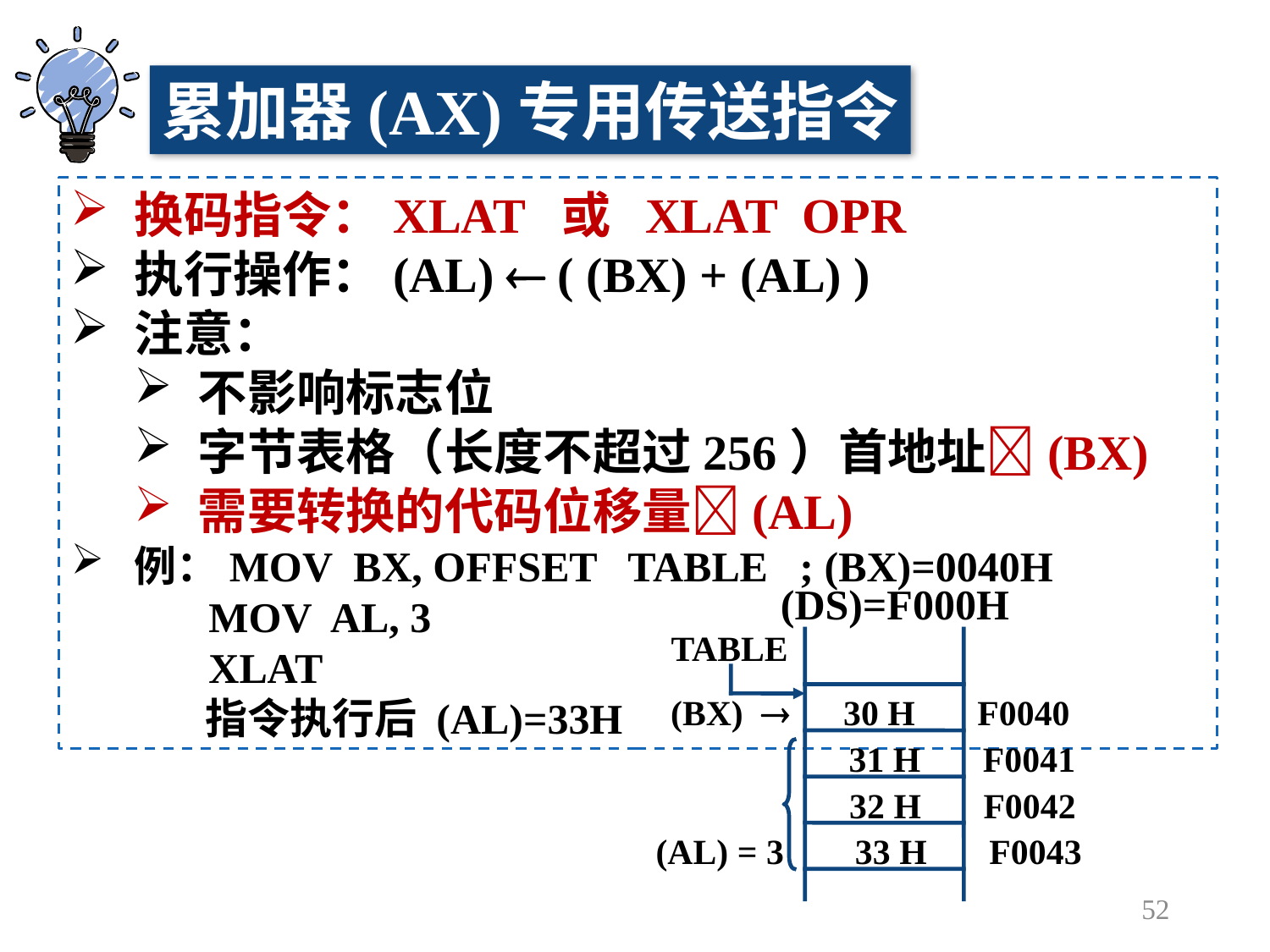

累加器(AX)专用传送指令
换码指令：XLAT  或  XLAT  OPR
执行操作：(AL) ← ( (BX) + (AL) )
注意：
不影响标志位
字节表格（长度不超过256）首地址→(BX)
需要转换的代码位移量→(AL)
例：MOV  BX, OFFSET   TABLE   ; (BX)=0040H
             MOV  AL, 3
             XLAT
             指令执行后 (AL)=33H

(DS)=F000H
TABLE

(BX)  →      30 H       F0040

31 H       F0041

32 H       F0042

 (AL) = 3        33 H       F0043

52